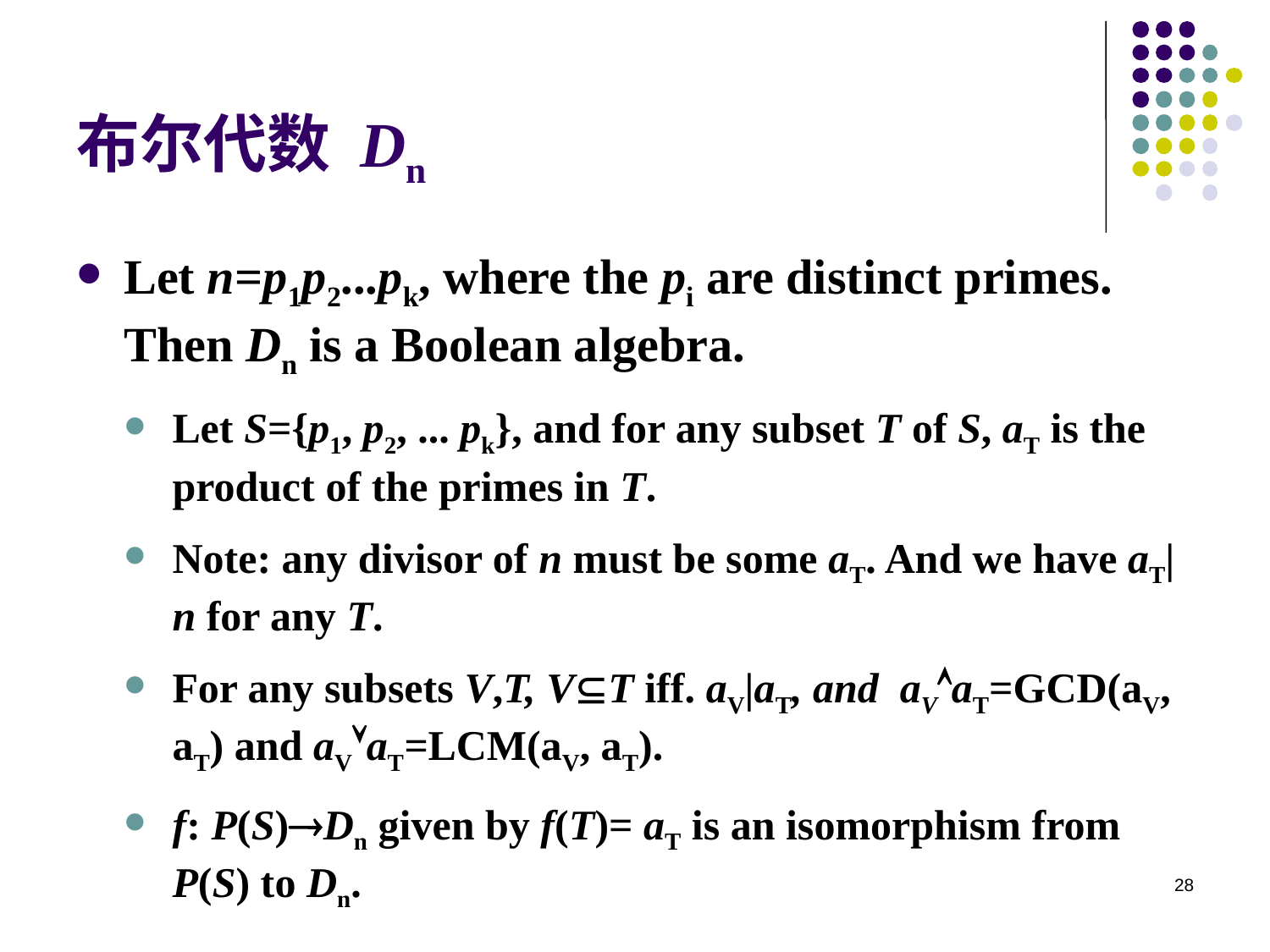

# 布尔代数 Dn
Let n=p1p2...pk, where the pi are distinct primes. Then Dn is a Boolean algebra.
Let S={p1, p2, ... pk}, and for any subset T of S, aT is the product of the primes in T.
Note: any divisor of n must be some aT. And we have aT|n for any T.
For any subsets V,T, V⊆T iff. aV|aT, and  aV∧aT=GCD(aV, aT) and aV∨aT=LCM(aV, aT).
f: P(S)→Dn given by f(T)= aT is an isomorphism from P(S) to Dn.

28